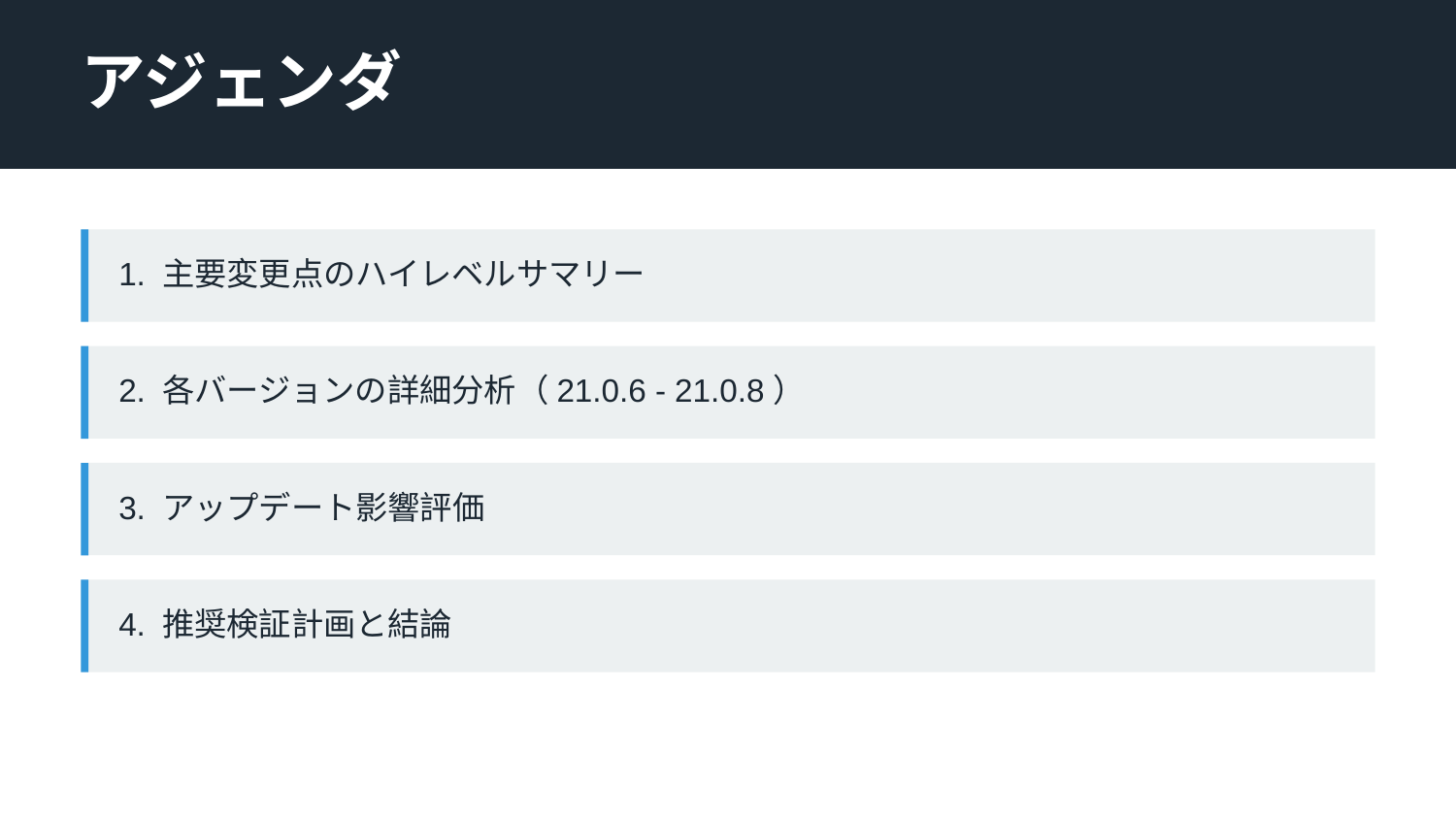

アジェンダ

1. 主要変更点のハイレベルサマリー

2. 各バージョンの詳細分析（21.0.6 - 21.0.8）

3. アップデート影響評価

4. 推奨検証計画と結論